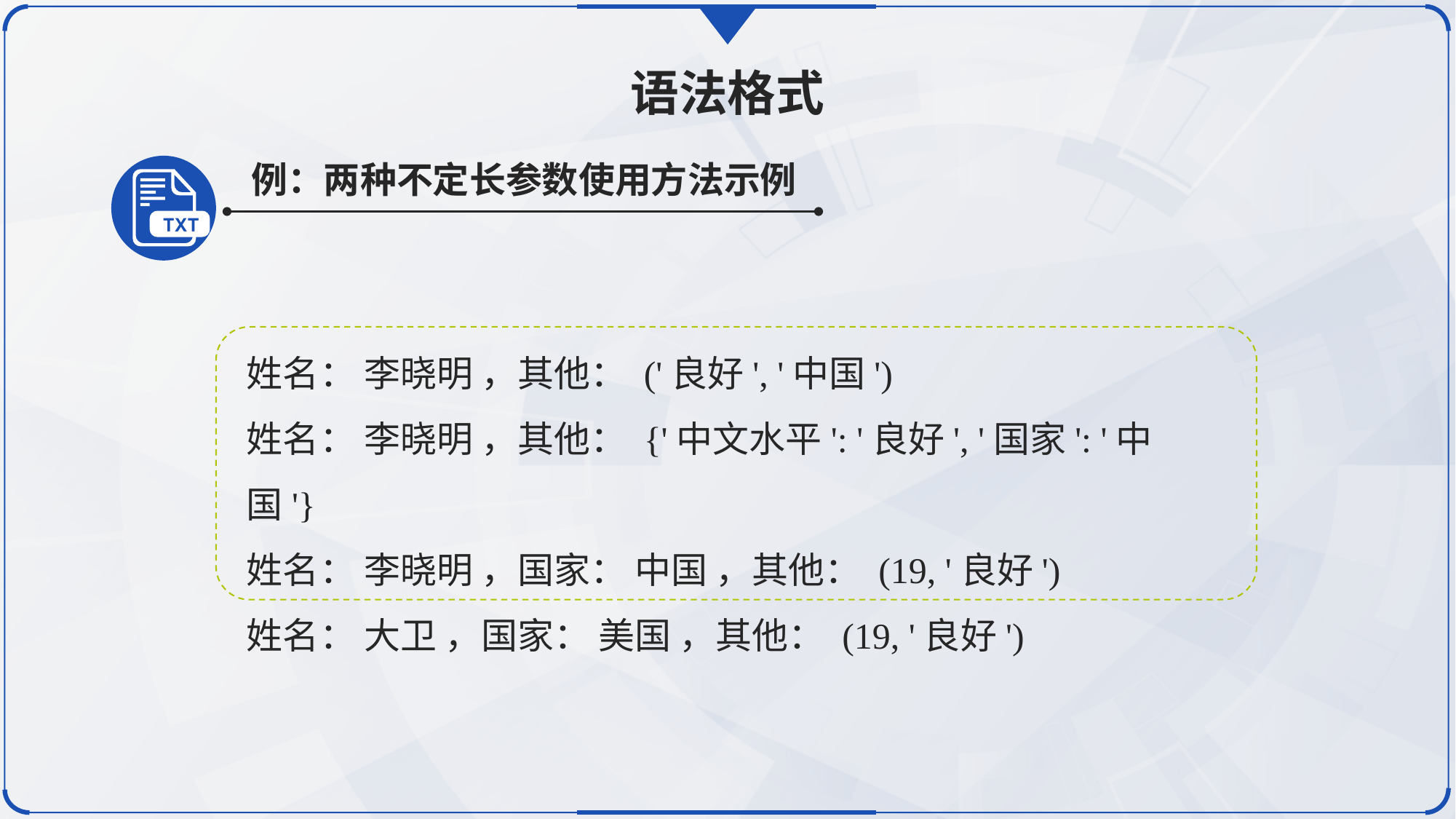

语法格式
例：两种不定长参数使用方法示例

姓名： 李晓明 ，其他： ('良好', '中国')
姓名： 李晓明 ，其他： {'中文水平': '良好', '国家': '中国'}
姓名： 李晓明 ，国家： 中国 ，其他： (19, '良好')
姓名： 大卫 ，国家： 美国 ，其他： (19, '良好')